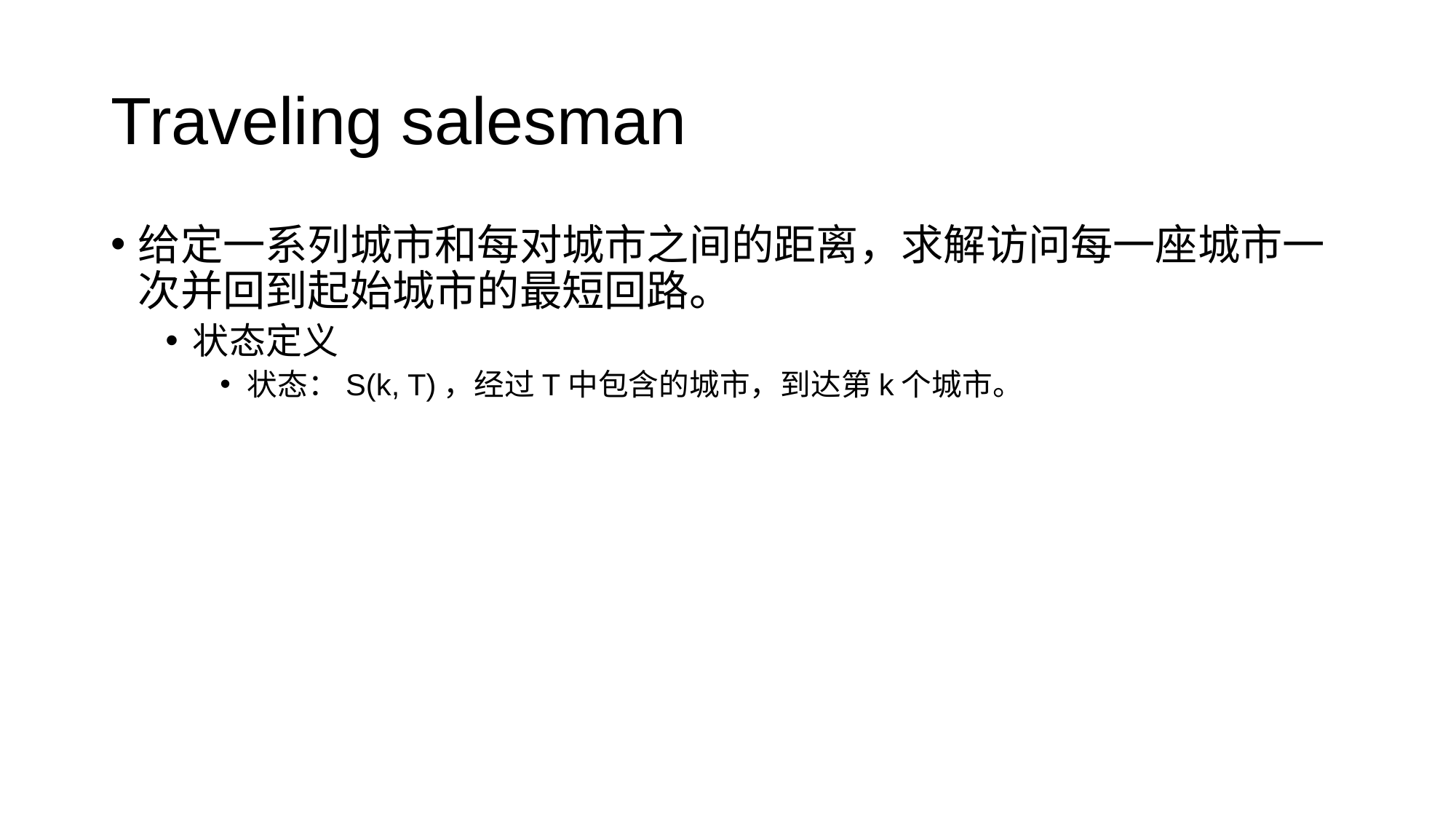

# Traveling salesman
给定一系列城市和每对城市之间的距离，求解访问每一座城市一次并回到起始城市的最短回路。
状态定义
状态：S(k, T)，经过T中包含的城市，到达第k个城市。